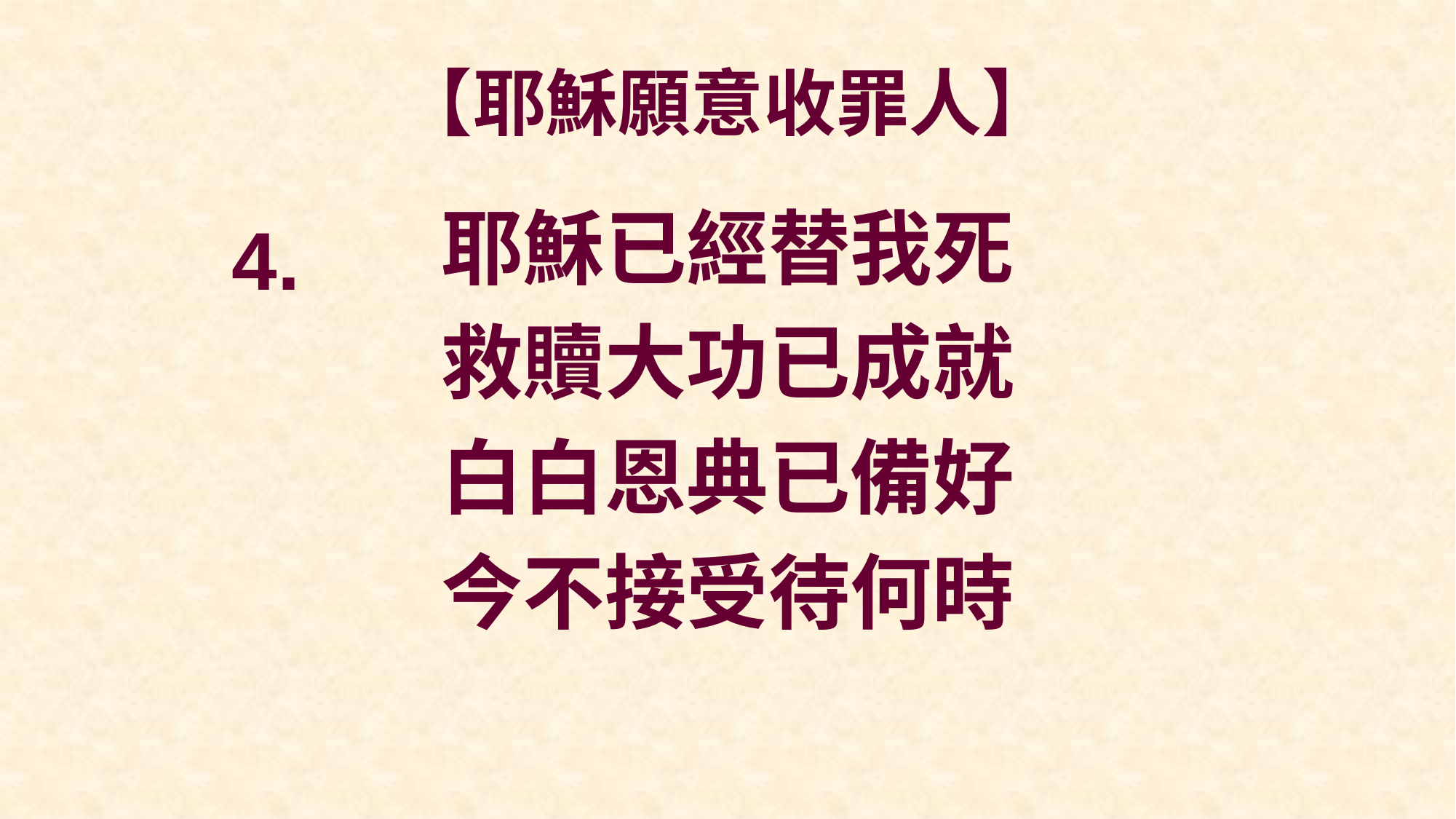

# 【耶穌願意收罪人】
耶穌已經替我死
救贖大功已成就
白白恩典已備好
今不接受待何時
4.